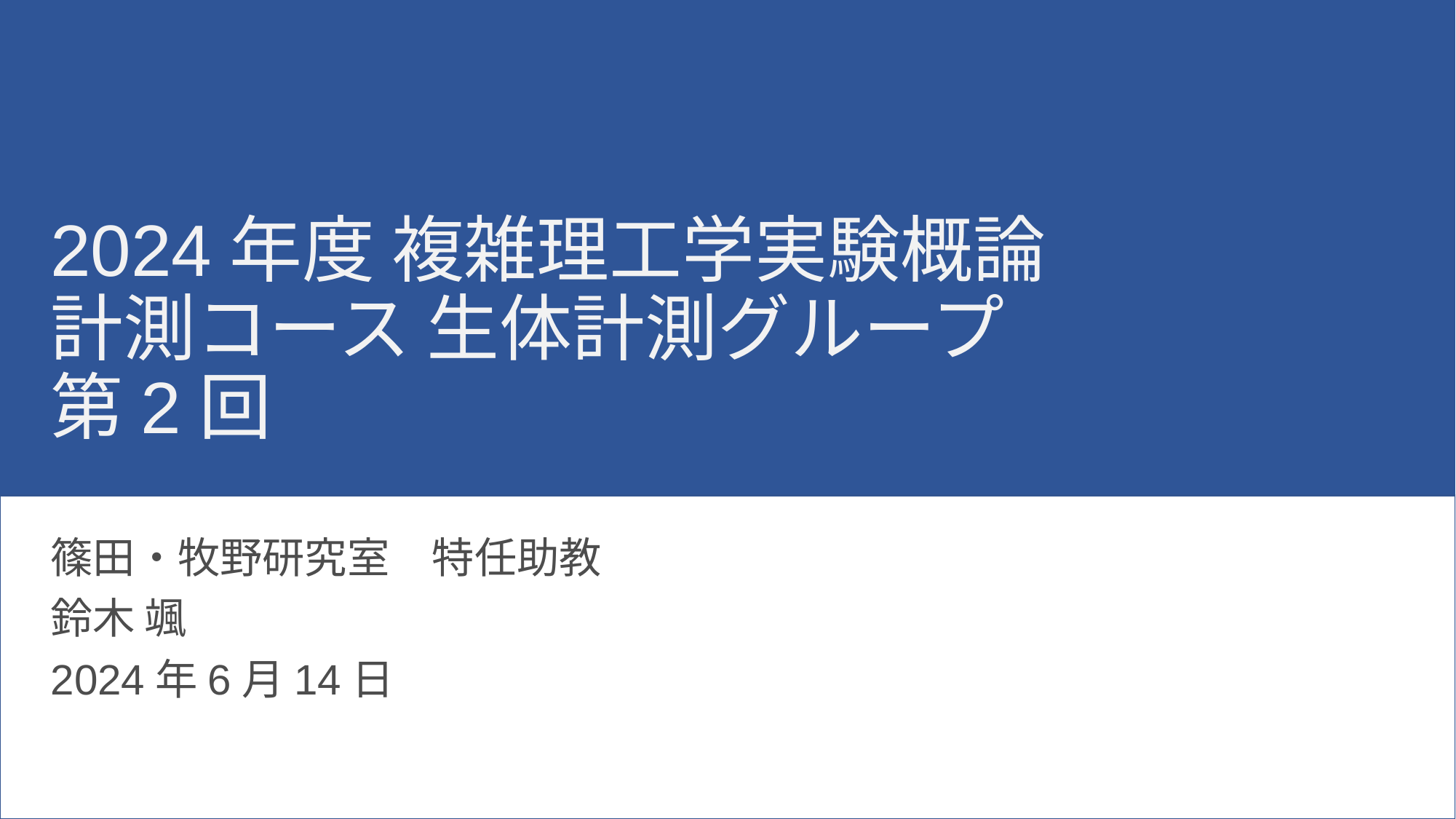

# 2024年度 複雑理工学実験概論 計測コース 生体計測グループ 第2回
篠田・牧野研究室　特任助教
鈴木 颯
2024年6月14日